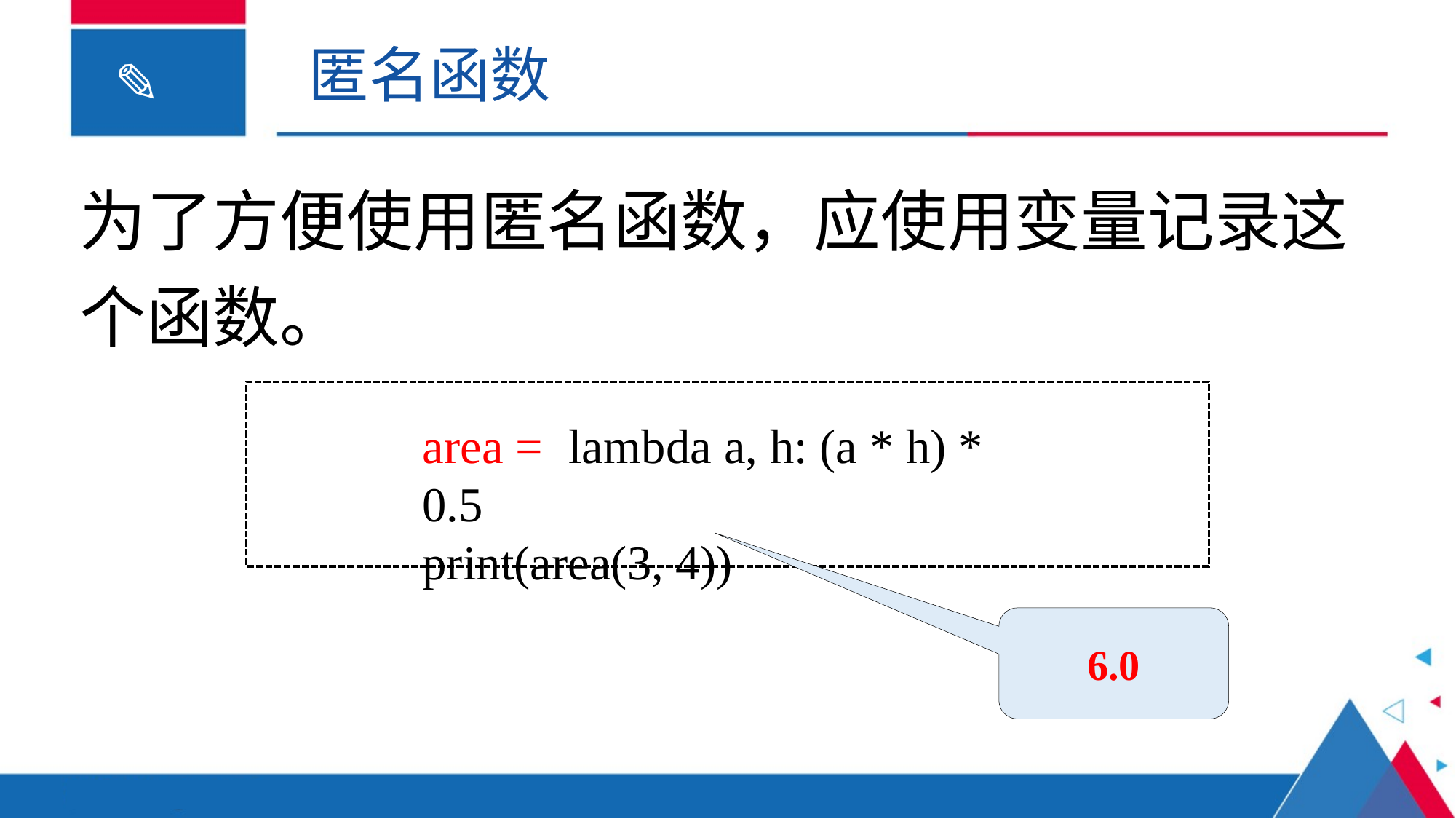

匿名函数
为了方便使用匿名函数，应使用变量记录这个函数。

            lambda a, h: (a * h) * 0.5
print(area(3, 4))
area =
6.0